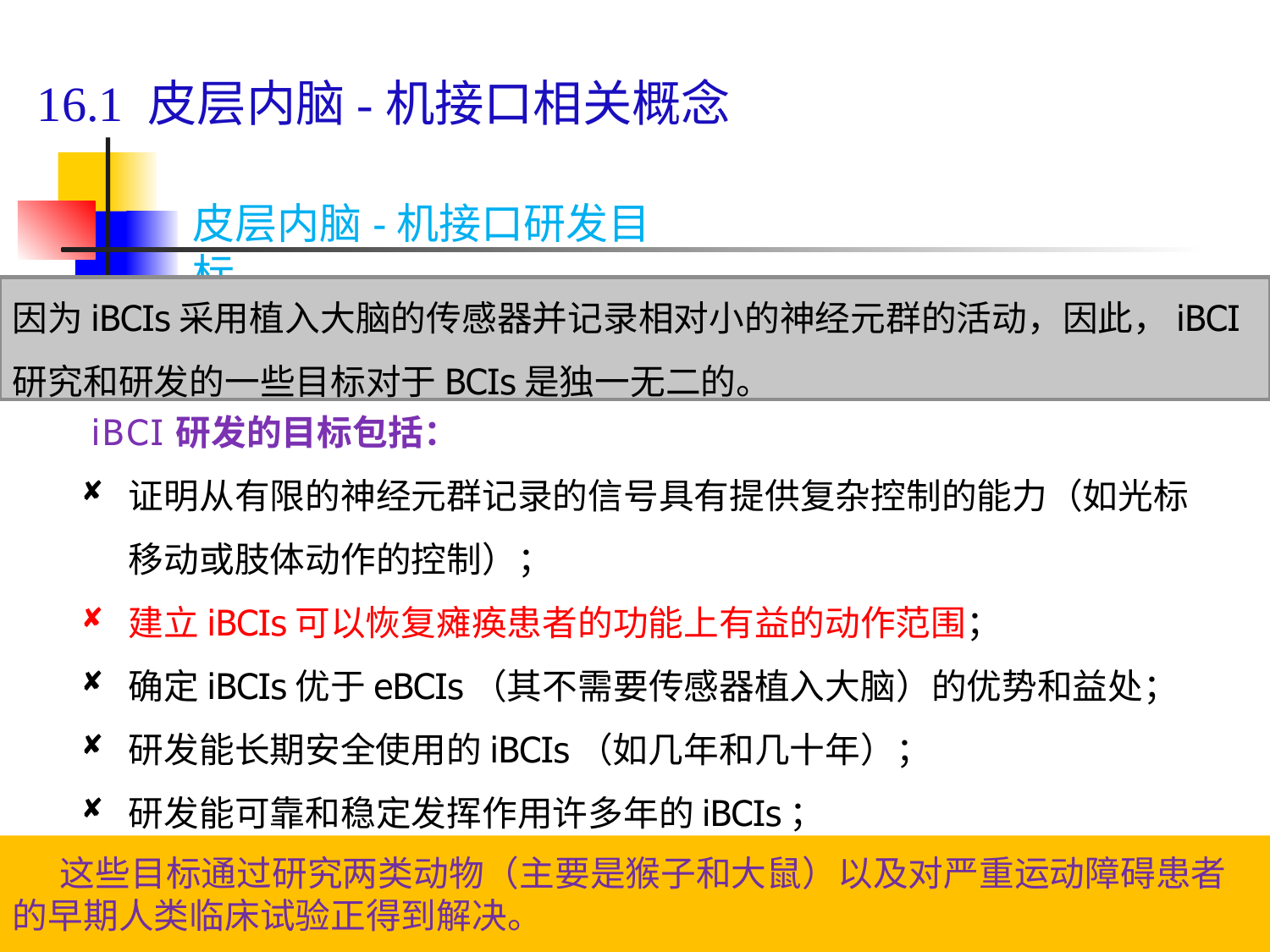

# 16.1 皮层内脑-机接口相关概念
皮层内脑-机接口研发目标
因为iBCIs采用植入大脑的传感器并记录相对小的神经元群的活动，因此，iBCI研究和研发的一些目标对于BCIs是独一无二的。
 iBCI研发的目标包括：
证明从有限的神经元群记录的信号具有提供复杂控制的能力（如光标移动或肢体动作的控制）；
建立iBCIs可以恢复瘫痪患者的功能上有益的动作范围；
确定iBCIs优于eBCIs（其不需要传感器植入大脑）的优势和益处；
研发能长期安全使用的iBCIs（如几年和几十年）；
研发能可靠和稳定发挥作用许多年的iBCIs；
     这些目标通过研究两类动物（主要是猴子和大鼠）以及对严重运动障碍患者的早期人类临床试验正得到解决。